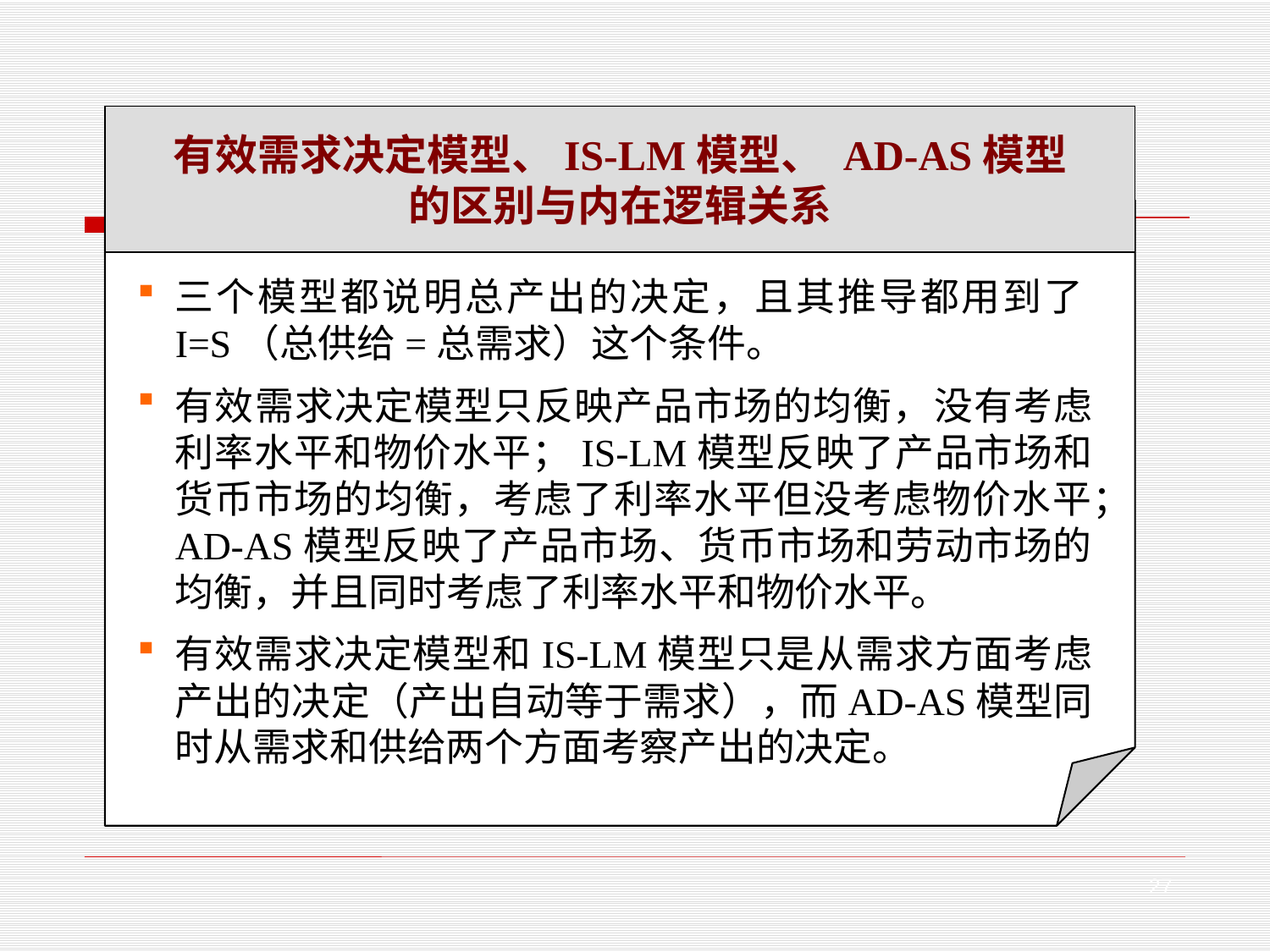

有效需求决定模型、IS-LM模型、 AD-AS模型
的区别与内在逻辑关系

三个模型都说明总产出的决定，且其推导都用到了I=S（总供给=总需求）这个条件。
有效需求决定模型只反映产品市场的均衡，没有考虑利率水平和物价水平；IS-LM模型反映了产品市场和货币市场的均衡，考虑了利率水平但没考虑物价水平；AD-AS模型反映了产品市场、货币市场和劳动市场的均衡，并且同时考虑了利率水平和物价水平。
有效需求决定模型和IS-LM模型只是从需求方面考虑产出的决定（产出自动等于需求），而AD-AS模型同时从需求和供给两个方面考察产出的决定。
27